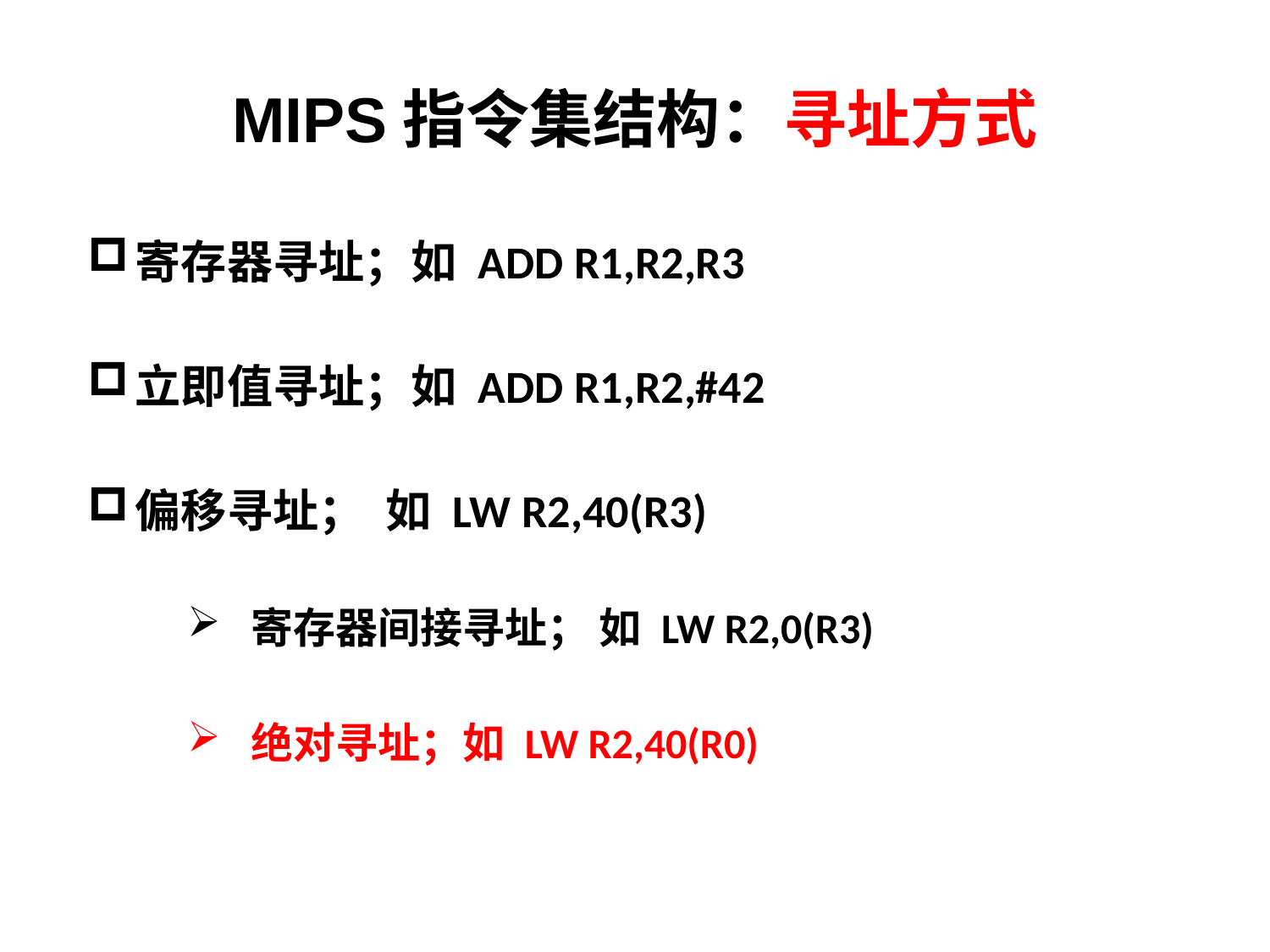

# MIPS指令集结构：寻址方式
寄存器寻址；如 ADD R1,R2,R3
立即值寻址；如 ADD R1,R2,#42
偏移寻址；  如 LW R2,40(R3)
寄存器间接寻址； 如 LW R2,0(R3)
绝对寻址；如 LW R2,40(R0)